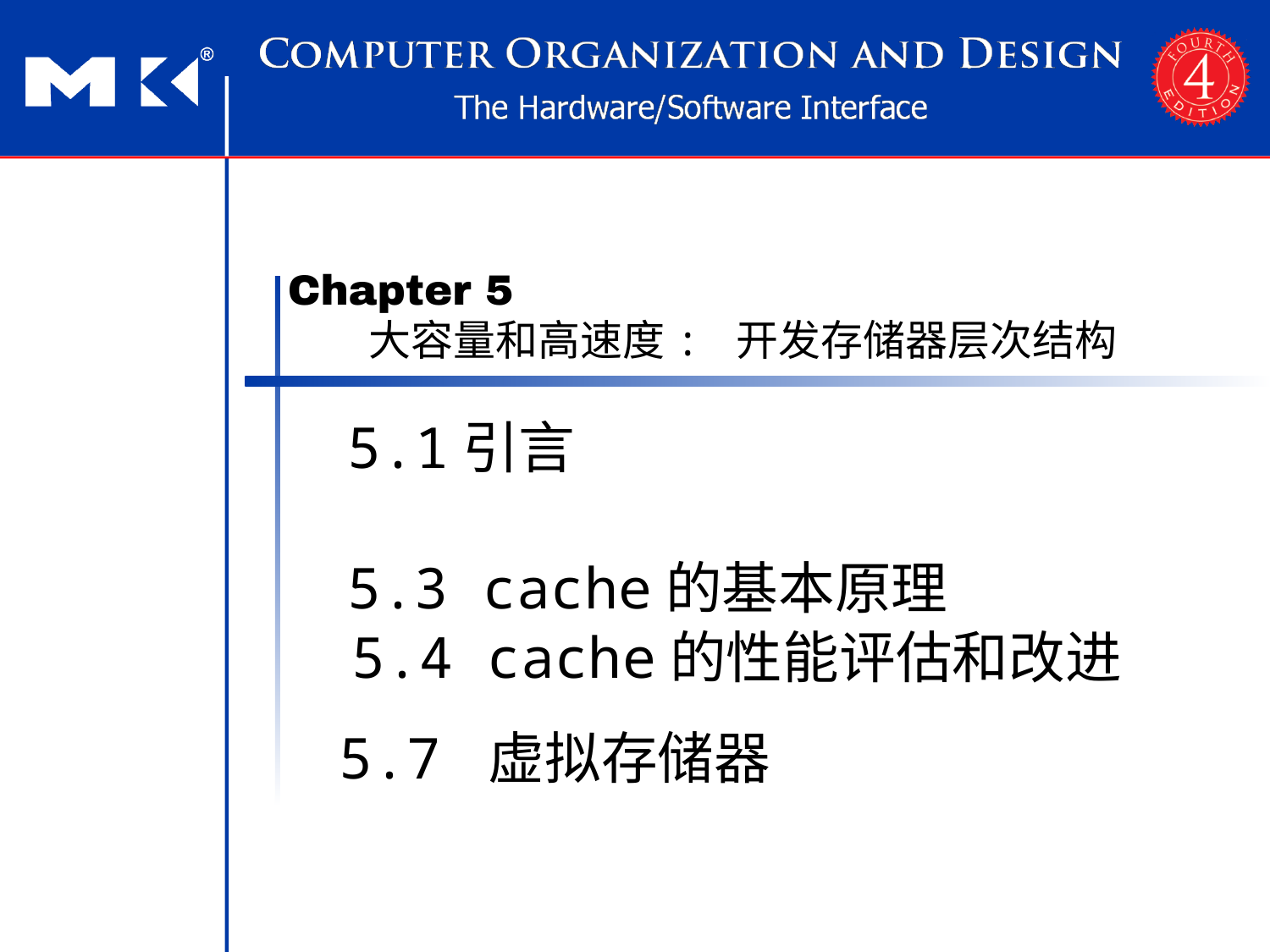

Chapter 5
     大容量和高速度: 开发存储器层次结构
5.1引言
5.3 cache的基本原理
5.4 cache的性能评估和改进
5.7 虚拟存储器